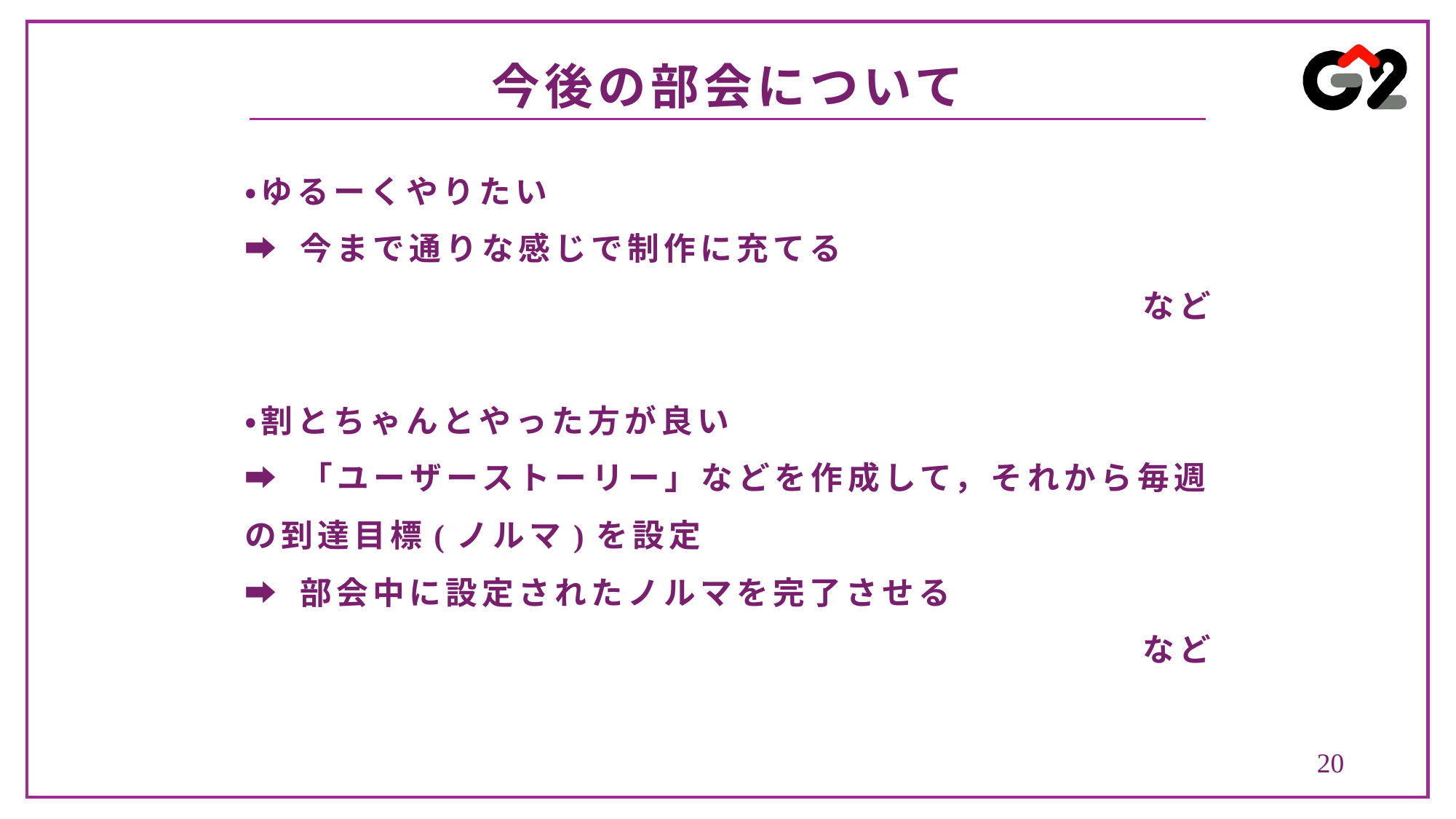

今後の部会について
・ゆるーくやりたい
➡ 今まで通りな感じで制作に充てる
など

・割とちゃんとやった方が良い
➡ 「ユーザーストーリー」などを作成して，それから毎週の到達目標(ノルマ)を設定
➡ 部会中に設定されたノルマを完了させる
など
20